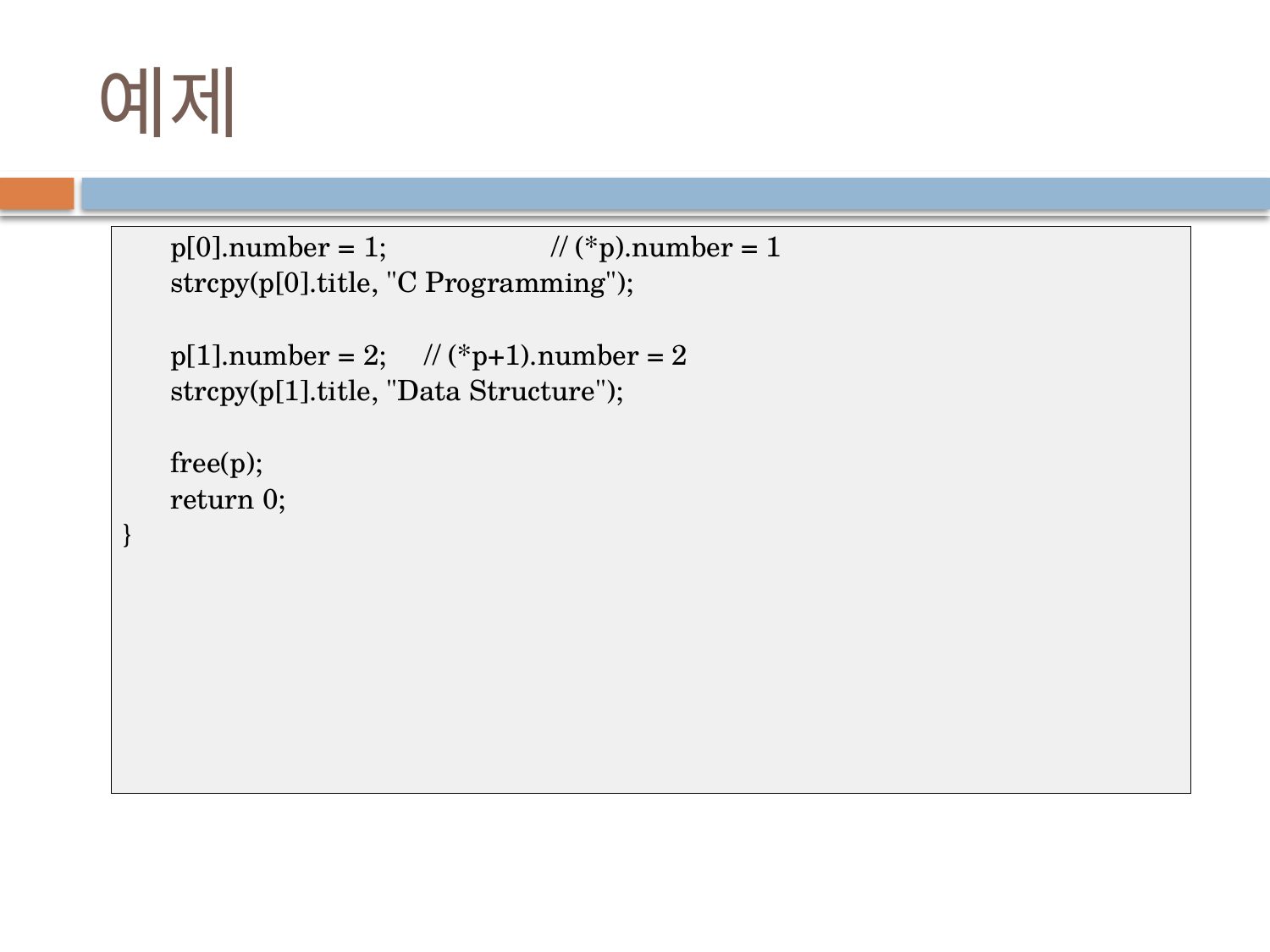

# 예제
	p[0].number = 1;		// (*p).number = 1
	strcpy(p[0].title, "C Programming");

	p[1].number = 2;	// (*p+1).number = 2
	strcpy(p[1].title, "Data Structure");

	free(p);
	return 0;
}